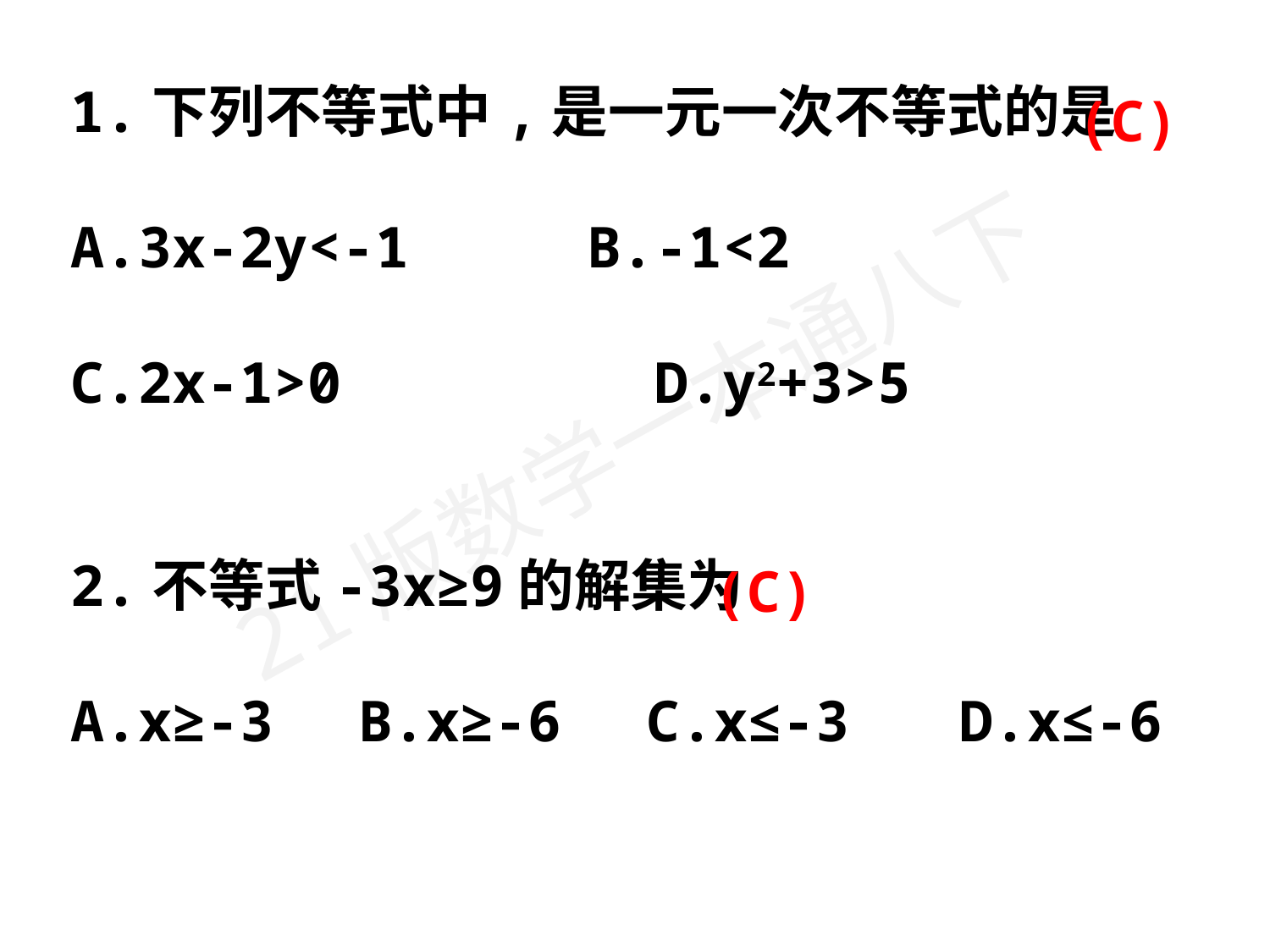

1.下列不等式中,是一元一次不等式的是

A.3x-2y<-1	    B.-1<2

C.2x-1>0	      D.y2+3>5

2.不等式-3x≥9的解集为

A.x≥-3	 B.x≥-6	  C.x≤-3 	D.x≤-6
(C)
(C)